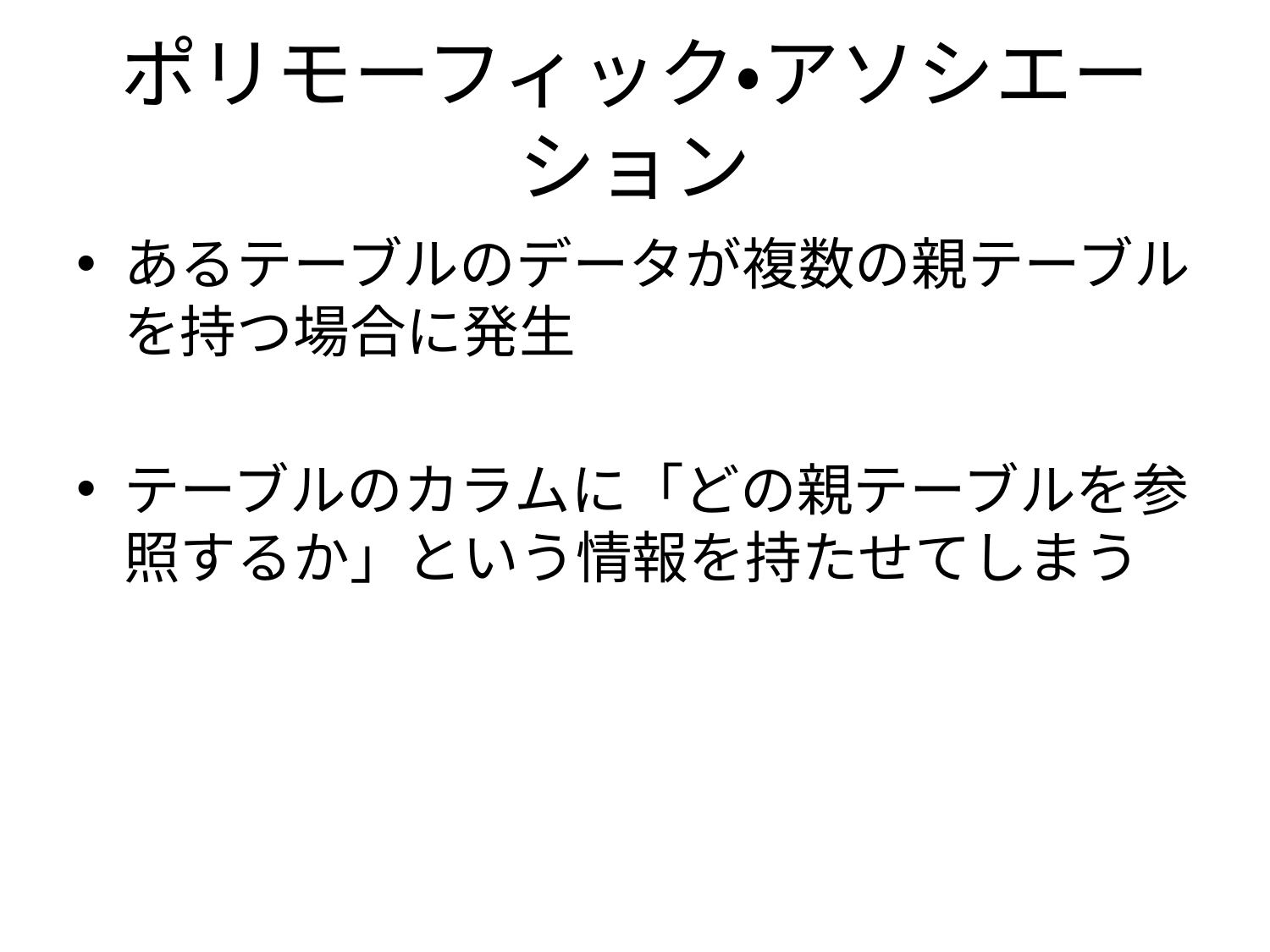

# ポリモーフィック・アソシエーション
あるテーブルのデータが複数の親テーブルを持つ場合に発生

テーブルのカラムに「どの親テーブルを参照するか」という情報を持たせてしまう